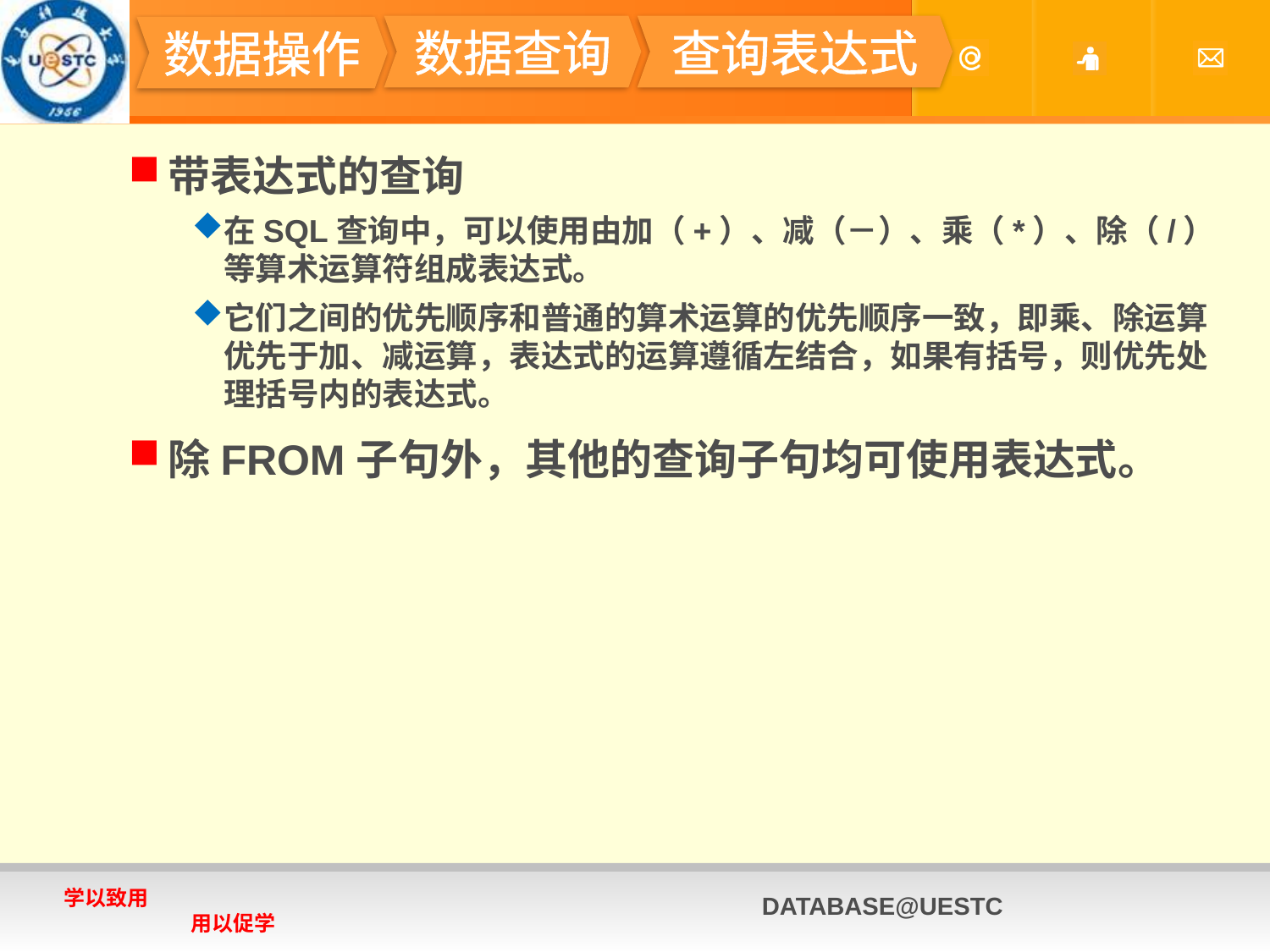

#
数据查询
查询表达式
数据操作
带表达式的查询
在SQL查询中，可以使用由加（+）、减（－）、乘（*）、除（/）等算术运算符组成表达式。
它们之间的优先顺序和普通的算术运算的优先顺序一致，即乘、除运算优先于加、减运算，表达式的运算遵循左结合，如果有括号，则优先处理括号内的表达式。
除FROM子句外，其他的查询子句均可使用表达式。